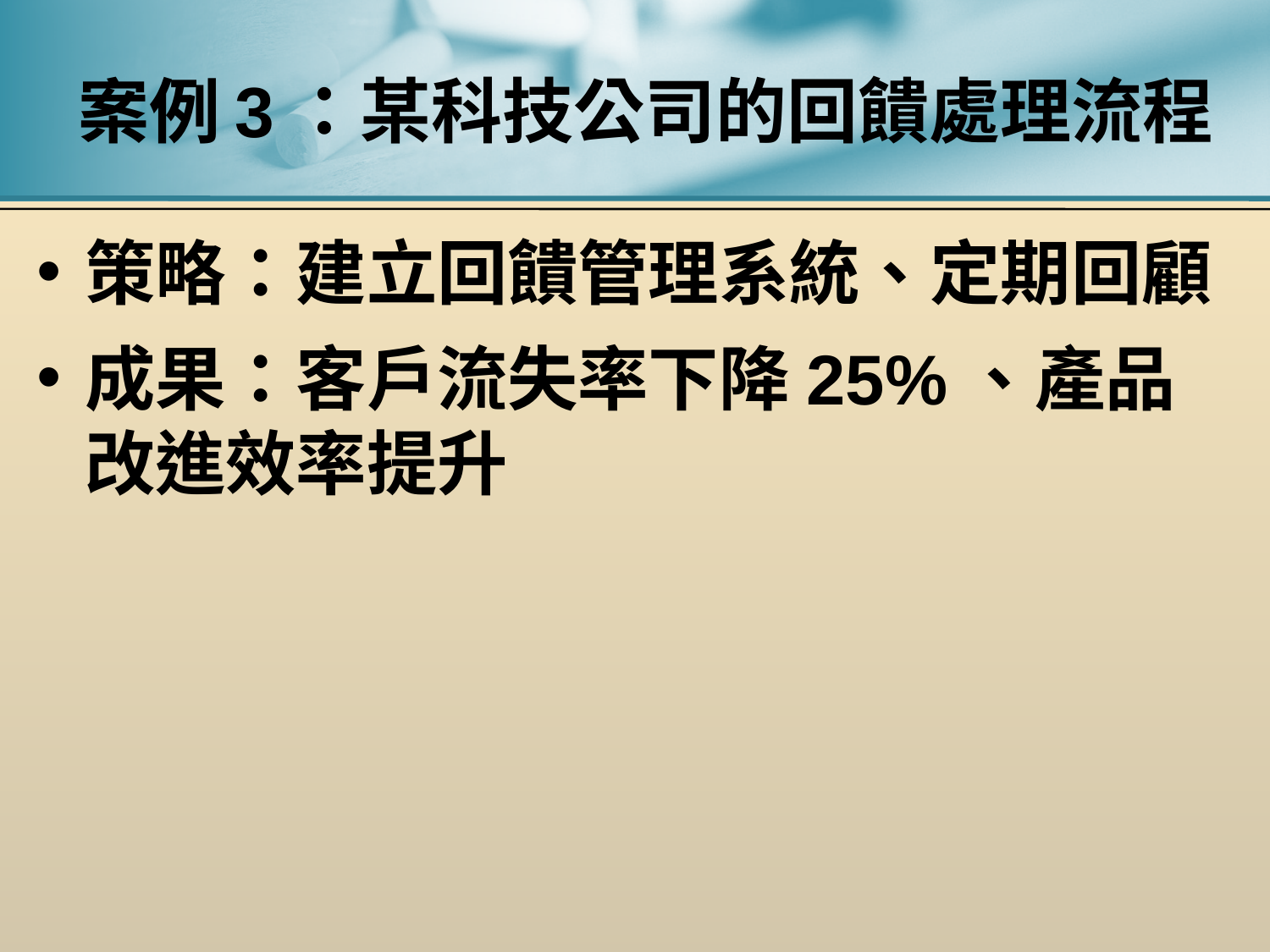

# 案例3：某科技公司的回饋處理流程
策略：建立回饋管理系統、定期回顧
成果：客戶流失率下降25%、產品改進效率提升